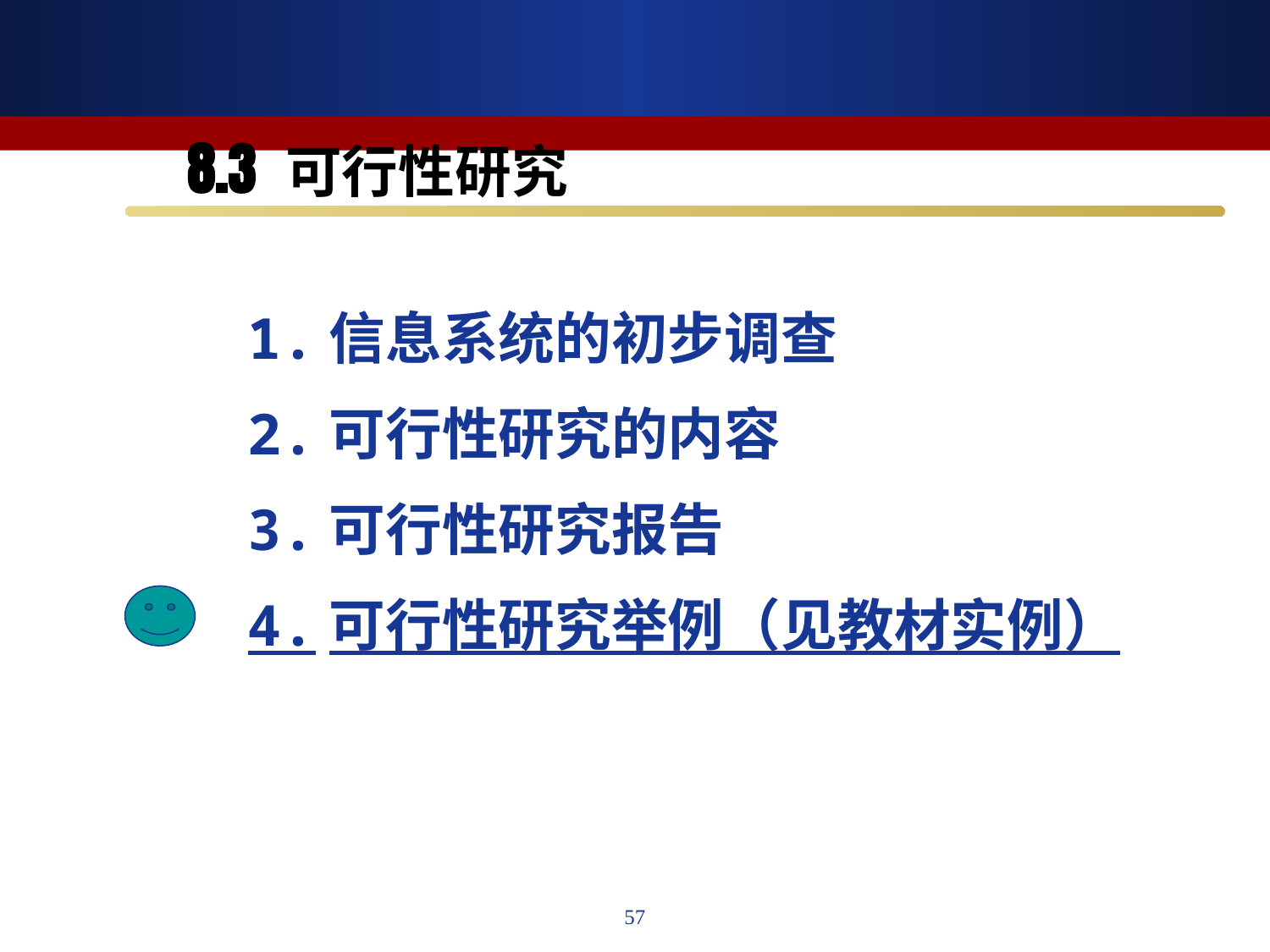

# 8.3 可行性研究

1.信息系统的初步调查
2.可行性研究的内容
3.可行性研究报告
4.可行性研究举例（见教材实例）

57